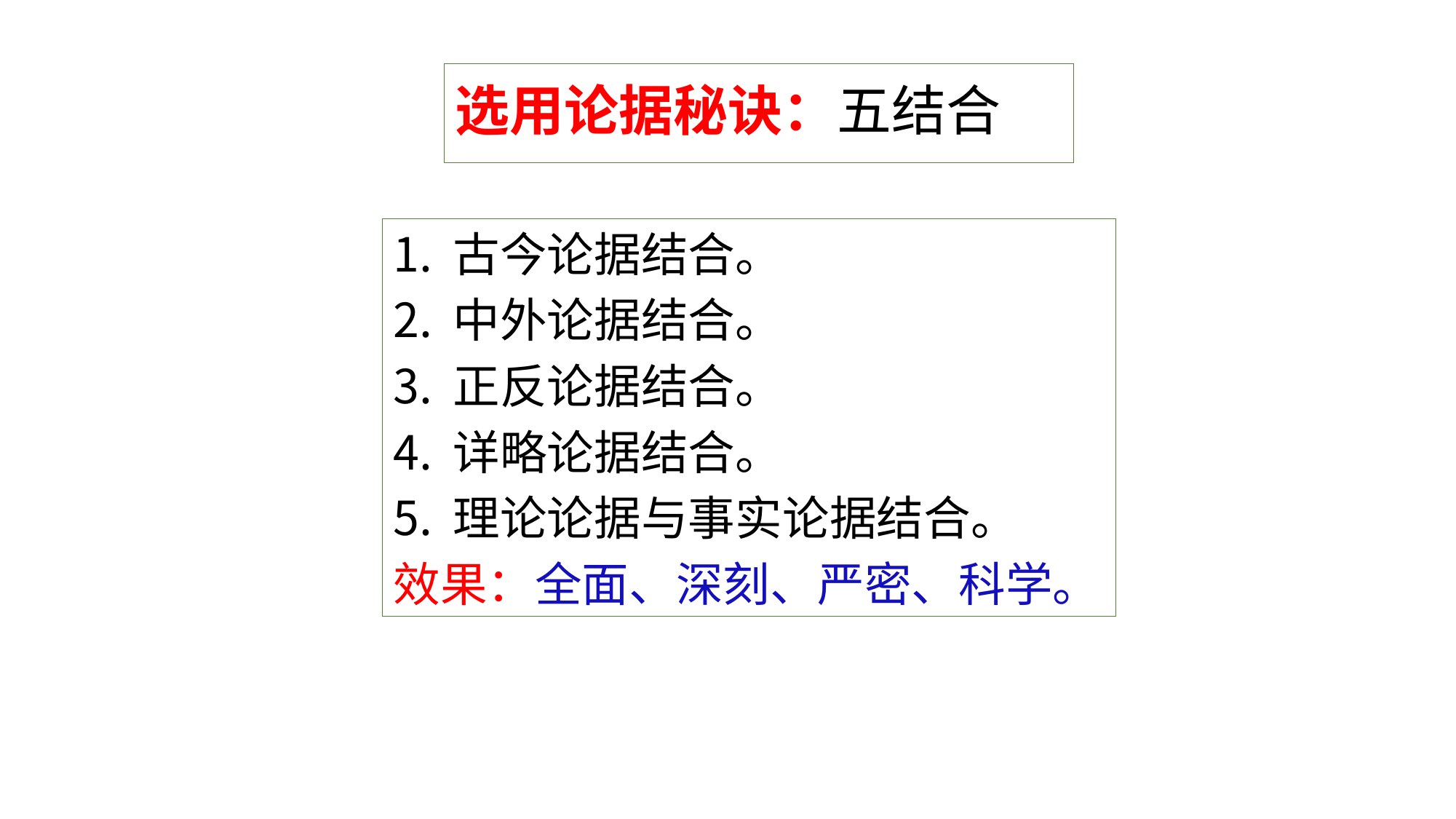

# 选用论据秘诀：五结合
古今论据结合。
中外论据结合。
正反论据结合。
详略论据结合。
理论论据与事实论据结合。
效果：全面、深刻、严密、科学。